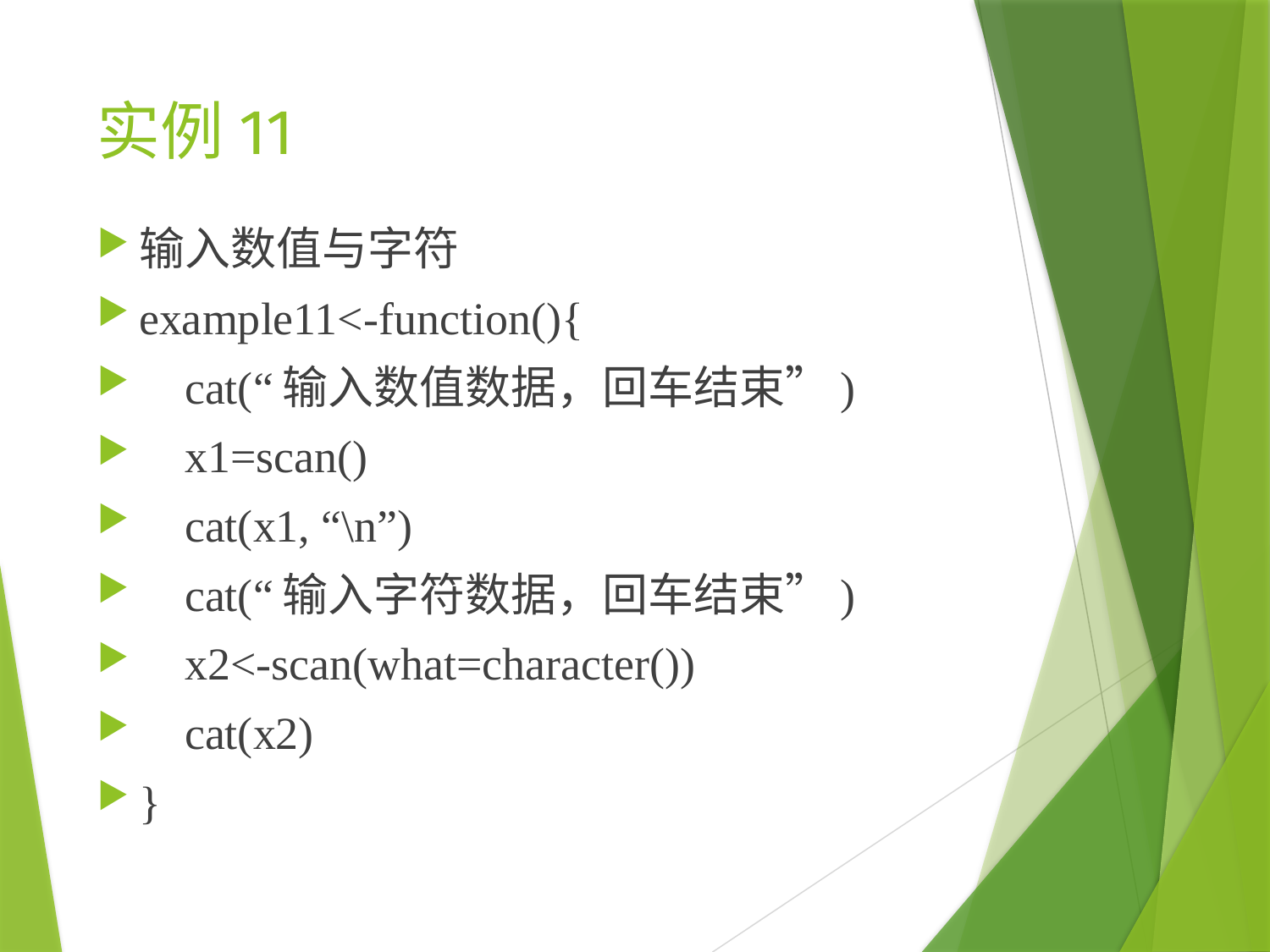

# 实例11
输入数值与字符
example11<-function(){
    cat(“输入数值数据，回车结束”)
    x1=scan()
    cat(x1, “\n”)
    cat(“输入字符数据，回车结束”)
    x2<-scan(what=character())
    cat(x2)
}